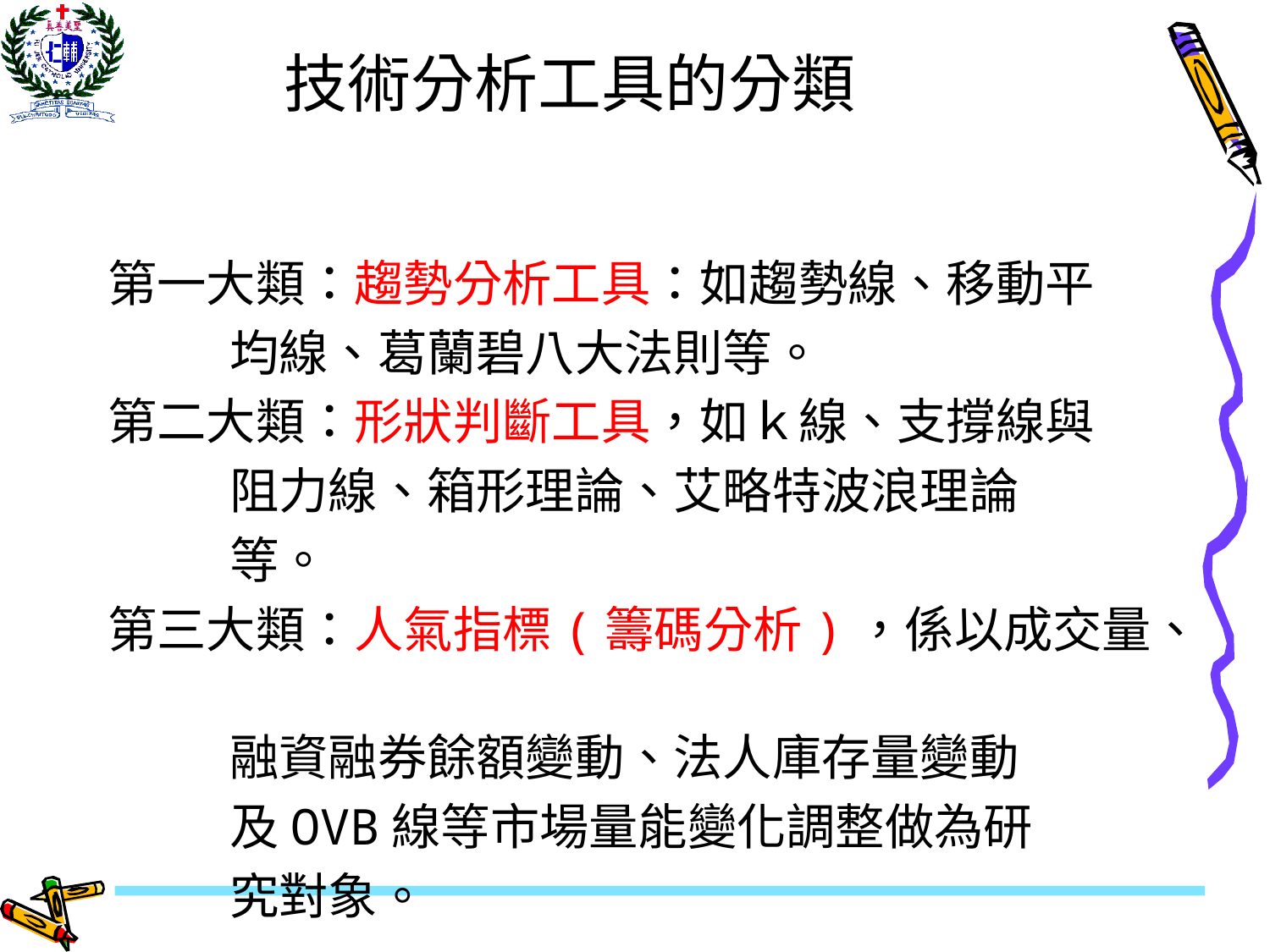

# 技術分析工具的分類
第一大類：趨勢分析工具：如趨勢線、移動平
          均線、葛蘭碧八大法則等。
第二大類：形狀判斷工具，如ｋ線、支撐線與
          阻力線、箱形理論、艾略特波浪理論
          等。
第三大類：人氣指標(籌碼分析)，係以成交量、
          融資融券餘額變動、法人庫存量變動
          及OVB線等市場量能變化調整做為研
          究對象。